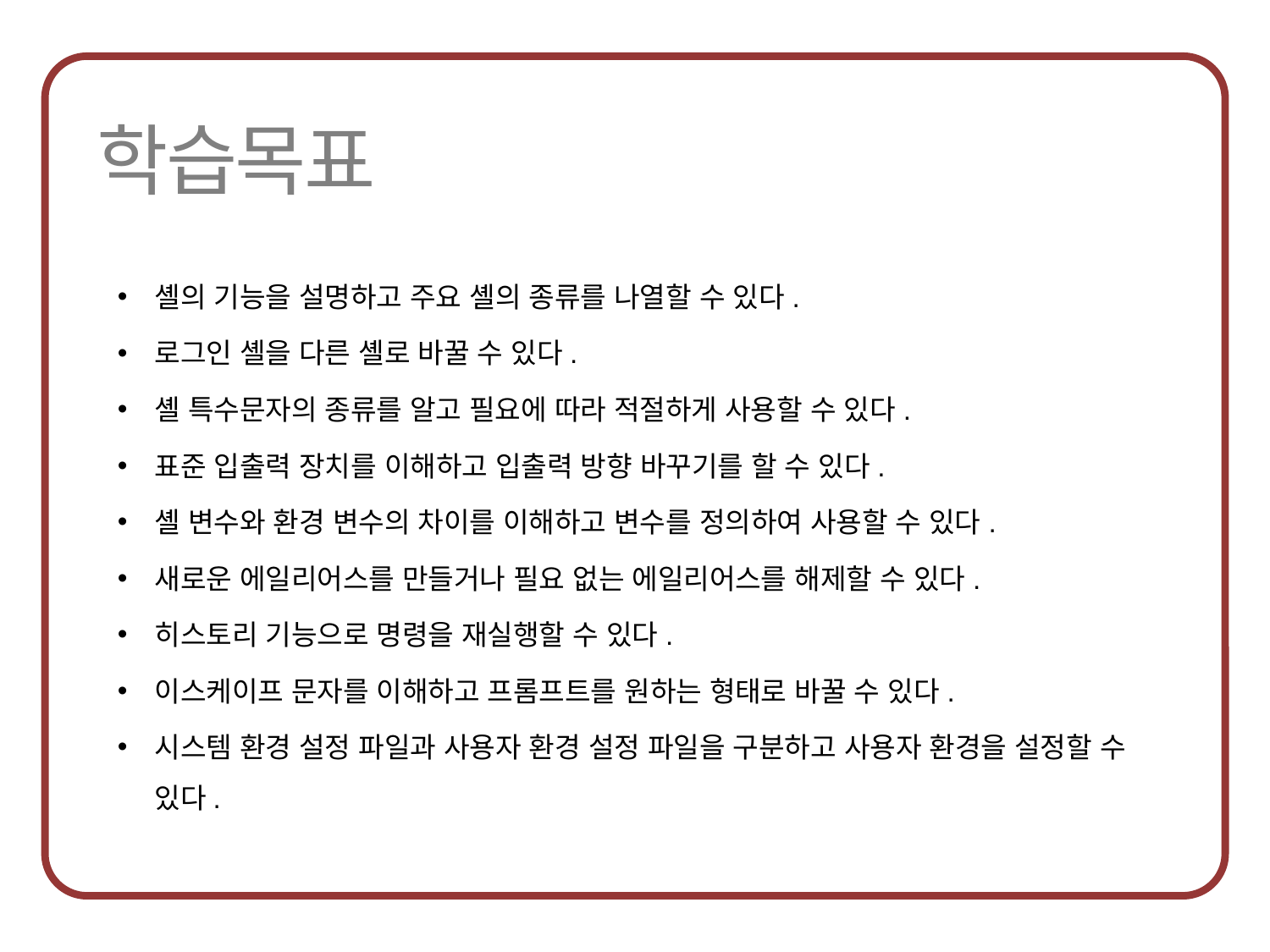

셸의 기능을 설명하고 주요 셸의 종류를 나열할 수 있다.
로그인 셸을 다른 셸로 바꿀 수 있다.
셸 특수문자의 종류를 알고 필요에 따라 적절하게 사용할 수 있다.
표준 입출력 장치를 이해하고 입출력 방향 바꾸기를 할 수 있다.
셸 변수와 환경 변수의 차이를 이해하고 변수를 정의하여 사용할 수 있다.
새로운 에일리어스를 만들거나 필요 없는 에일리어스를 해제할 수 있다.
히스토리 기능으로 명령을 재실행할 수 있다.
이스케이프 문자를 이해하고 프롬프트를 원하는 형태로 바꿀 수 있다.
시스템 환경 설정 파일과 사용자 환경 설정 파일을 구분하고 사용자 환경을 설정할 수 있다.